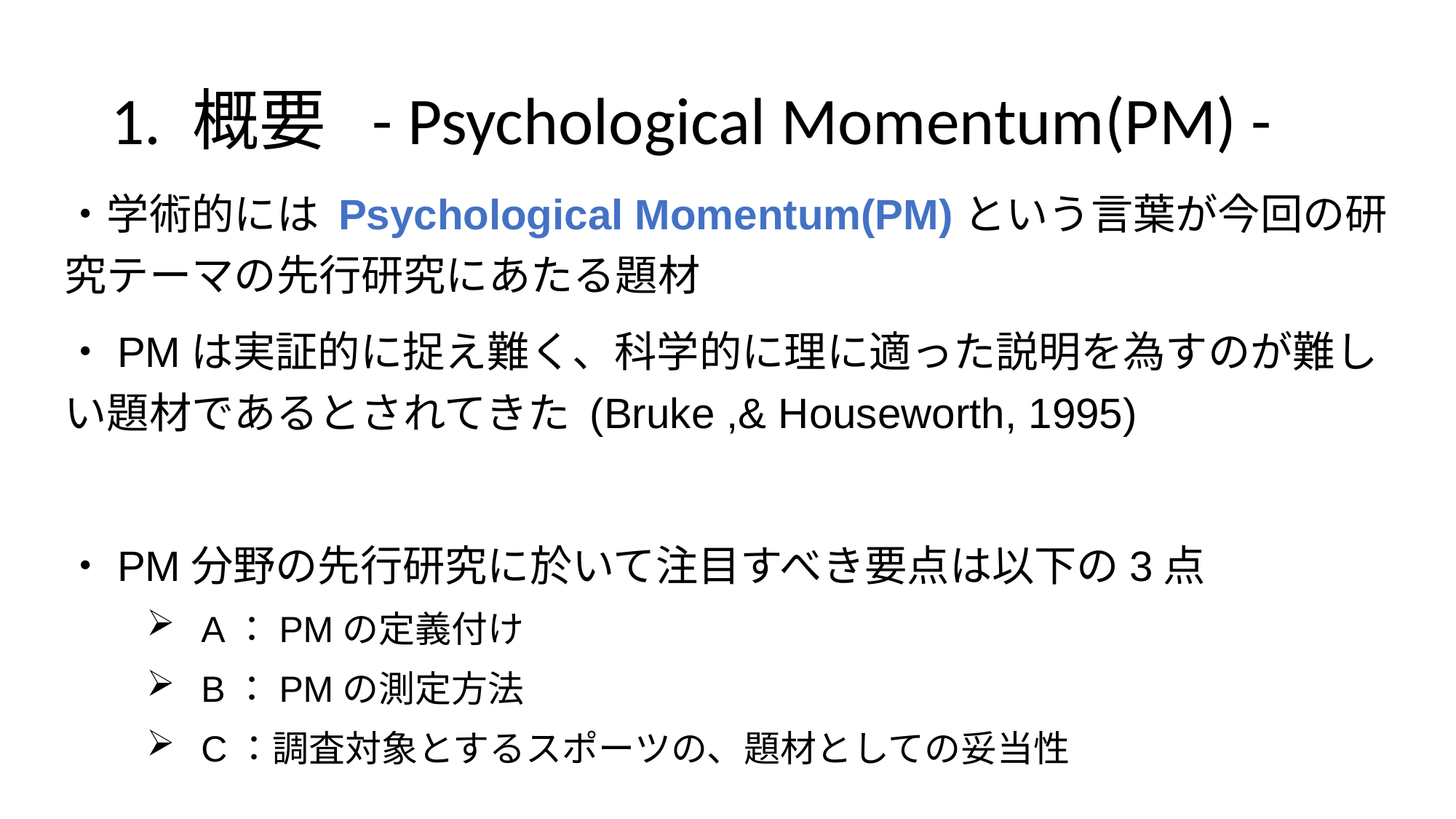

# 1. 概要  - Psychological Momentum(PM) -
・学術的には Psychological Momentum(PM)という言葉が今回の研究テーマの先行研究にあたる題材
・PMは実証的に捉え難く、科学的に理に適った説明を為すのが難しい題材であるとされてきた (Bruke ,& Houseworth, 1995)

・PM分野の先行研究に於いて注目すべき要点は以下の3点
A：PMの定義付け
B：PMの測定方法
C：調査対象とするスポーツの、題材としての妥当性